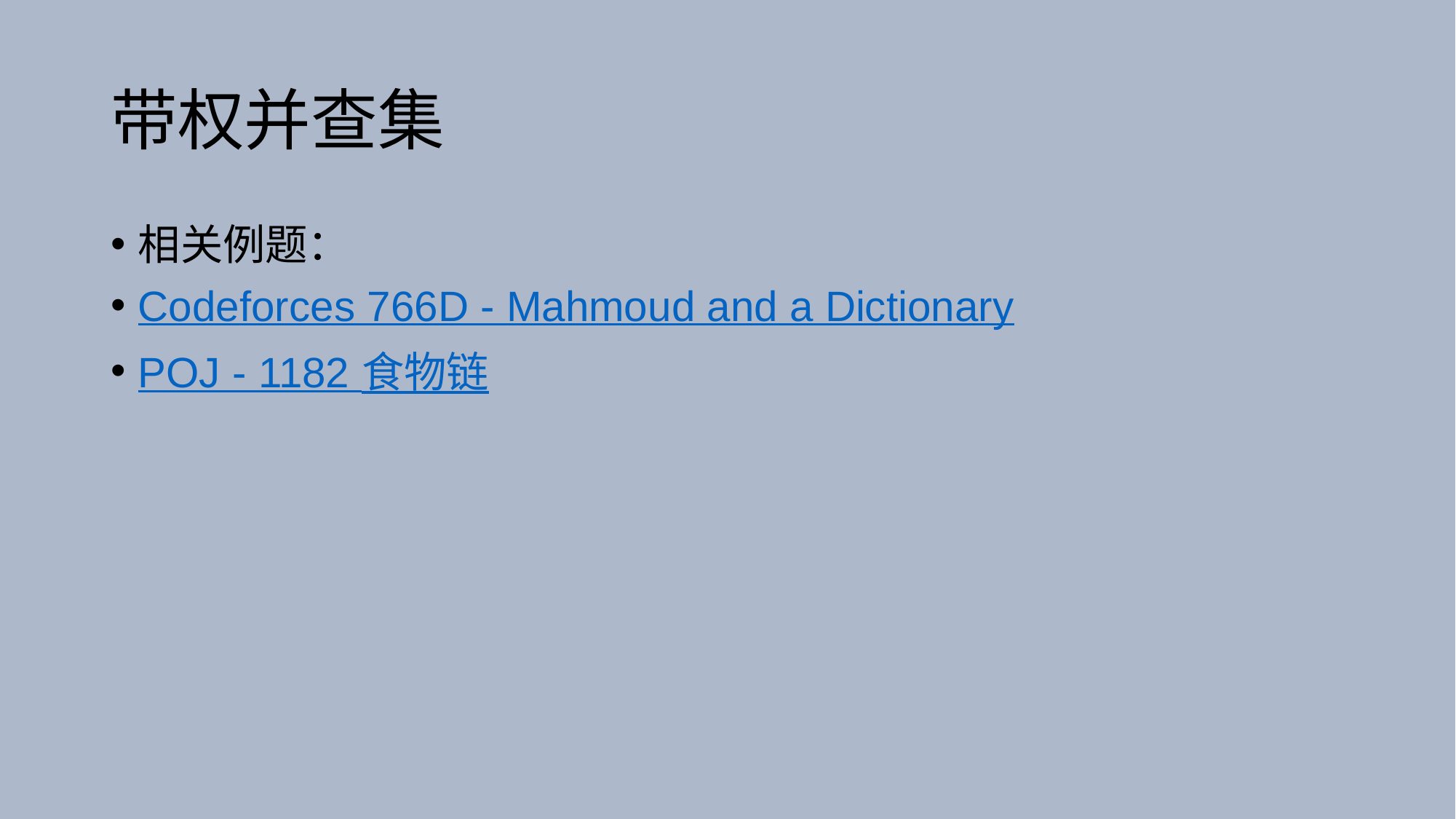

# 带权并查集
相关例题：
Codeforces 766D - Mahmoud and a Dictionary
POJ - 1182 食物链